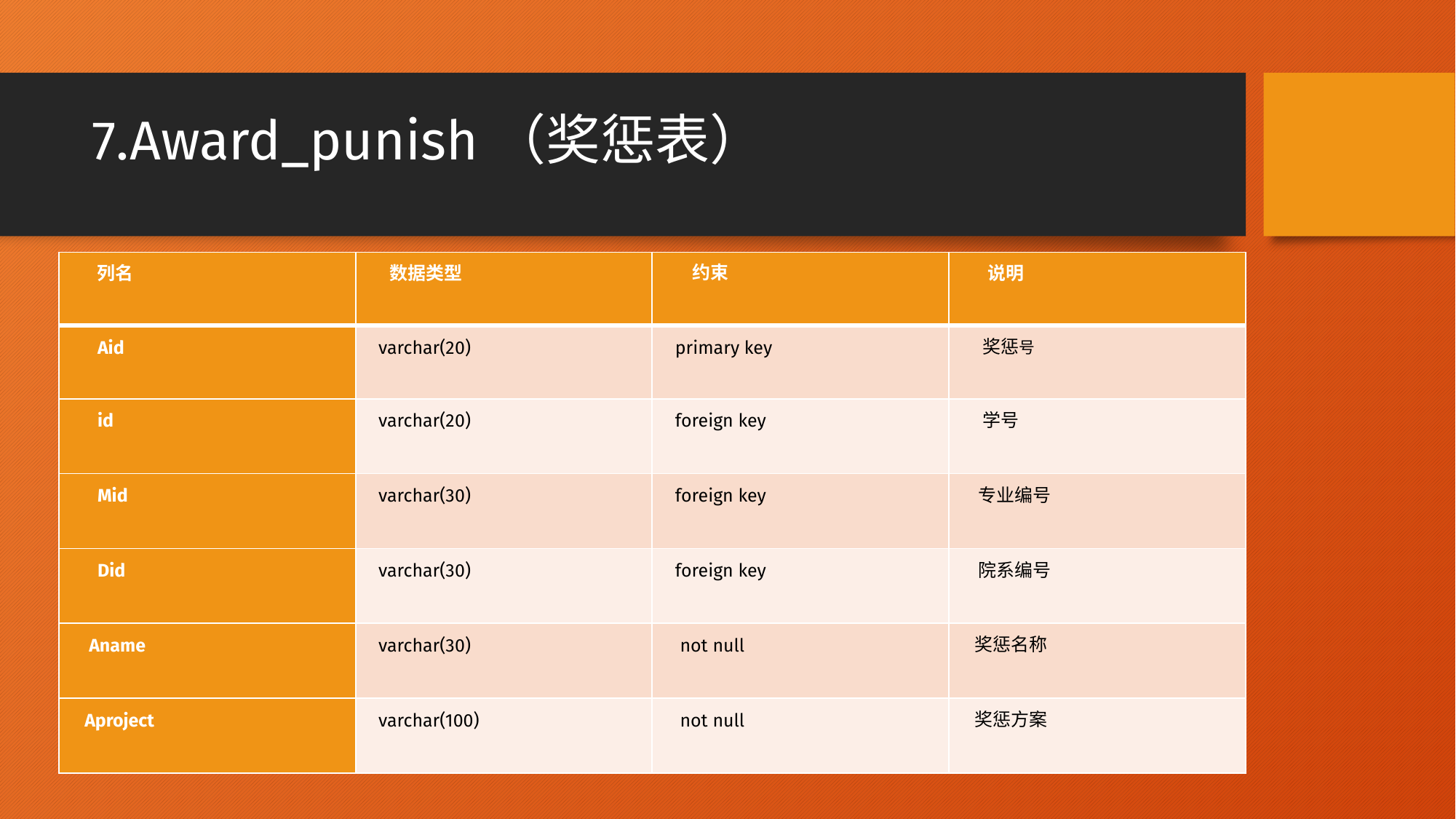

# 7.Award_punish（奖惩表）
| 列名 | 数据类型 | 约束 | 说明 |
| --- | --- | --- | --- |
| Aid | varchar(20) | primary key | 奖惩号 |
| id | varchar(20) | foreign key | 学号 |
| Mid | varchar(30) | foreign key | 专业编号 |
| Did | varchar(30) | foreign key | 院系编号 |
| Aname | varchar(30) | not null | 奖惩名称 |
| Aproject | varchar(100) | not null | 奖惩方案 |